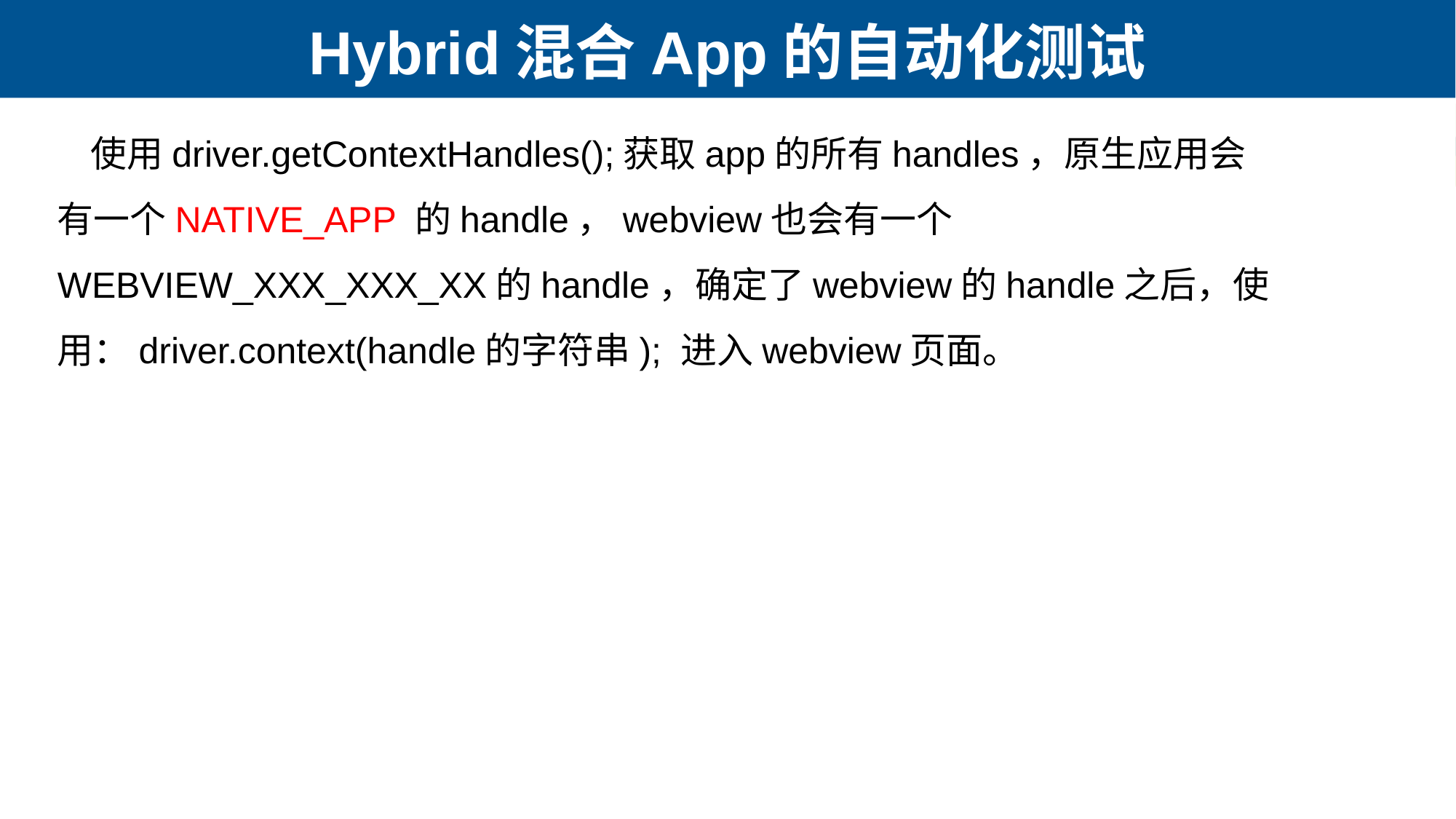

# Hybrid混合App的自动化测试
   使用driver.getContextHandles();获取app的所有handles，原生应用会有一个NATIVE_APP 的handle，webview也会有一个WEBVIEW_XXX_XXX_XX的handle，确定了webview的handle之后，使用：driver.context(handle的字符串); 进入webview页面。